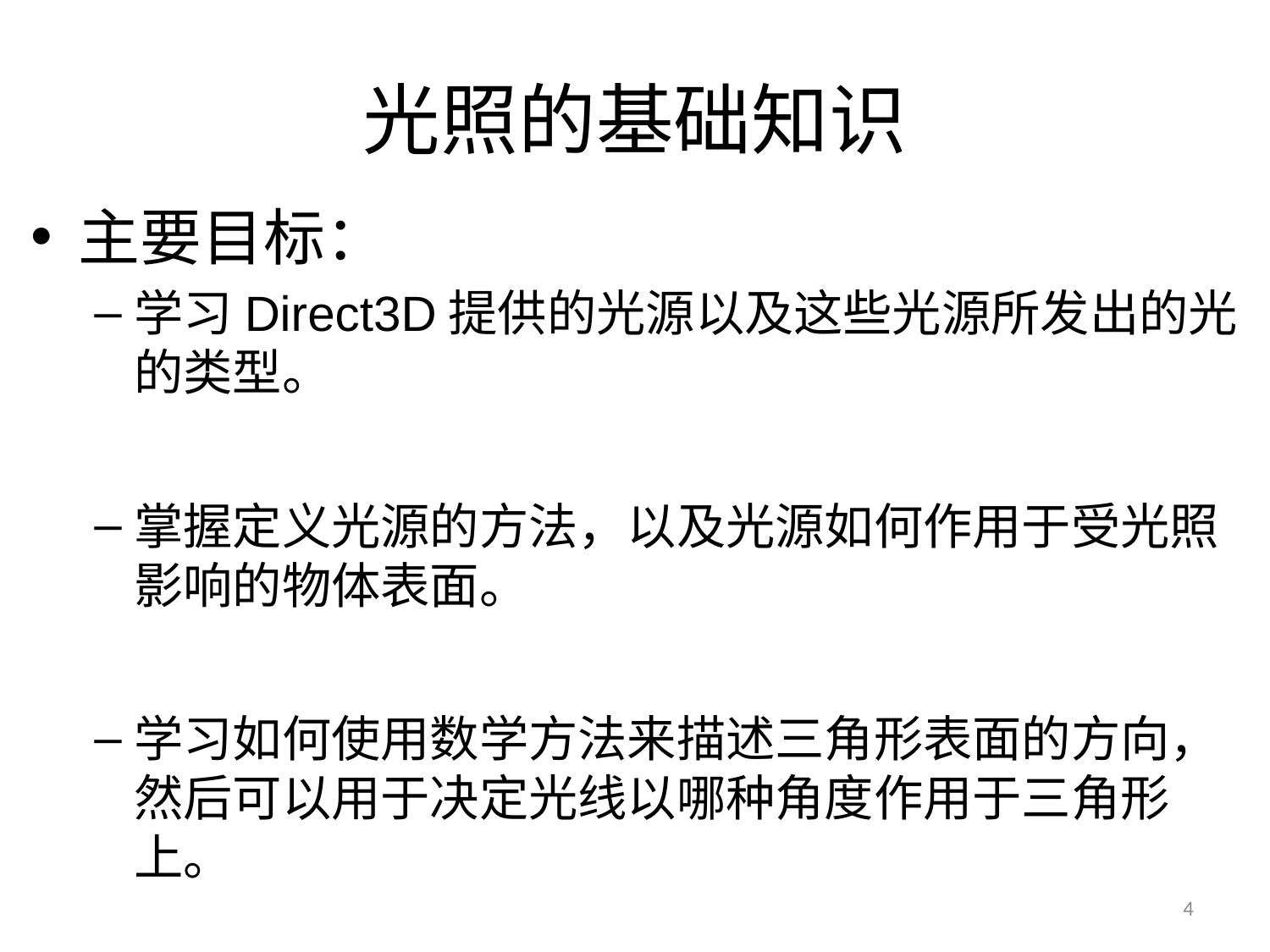

# 光照的基础知识
主要目标：
学习Direct3D提供的光源以及这些光源所发出的光的类型。

掌握定义光源的方法，以及光源如何作用于受光照影响的物体表面。

学习如何使用数学方法来描述三角形表面的方向，然后可以用于决定光线以哪种角度作用于三角形上。
4